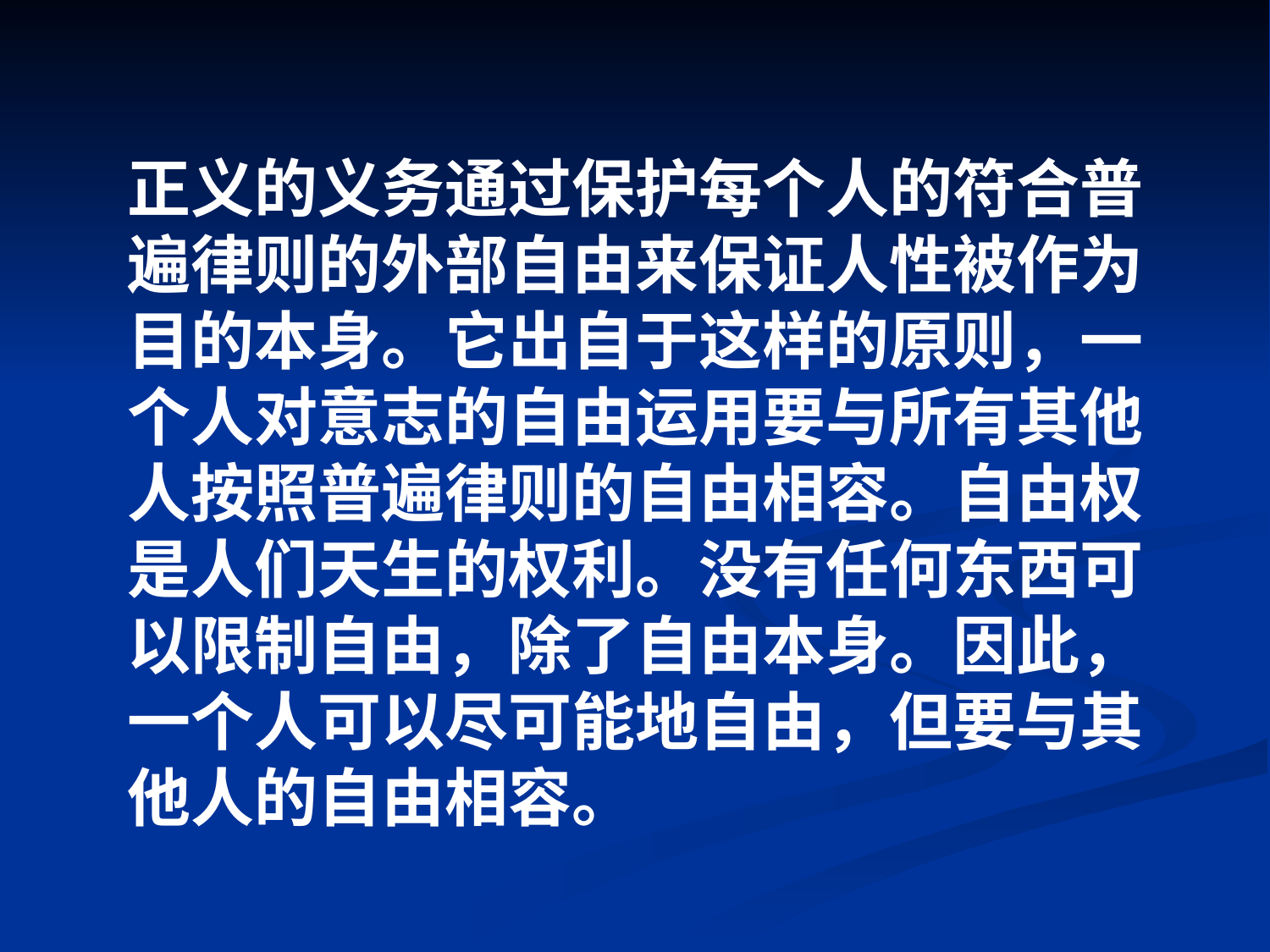

正义的义务通过保护每个人的符合普遍律则的外部自由来保证人性被作为目的本身。它出自于这样的原则，一个人对意志的自由运用要与所有其他人按照普遍律则的自由相容。自由权是人们天生的权利。没有任何东西可以限制自由，除了自由本身。因此，一个人可以尽可能地自由，但要与其他人的自由相容。